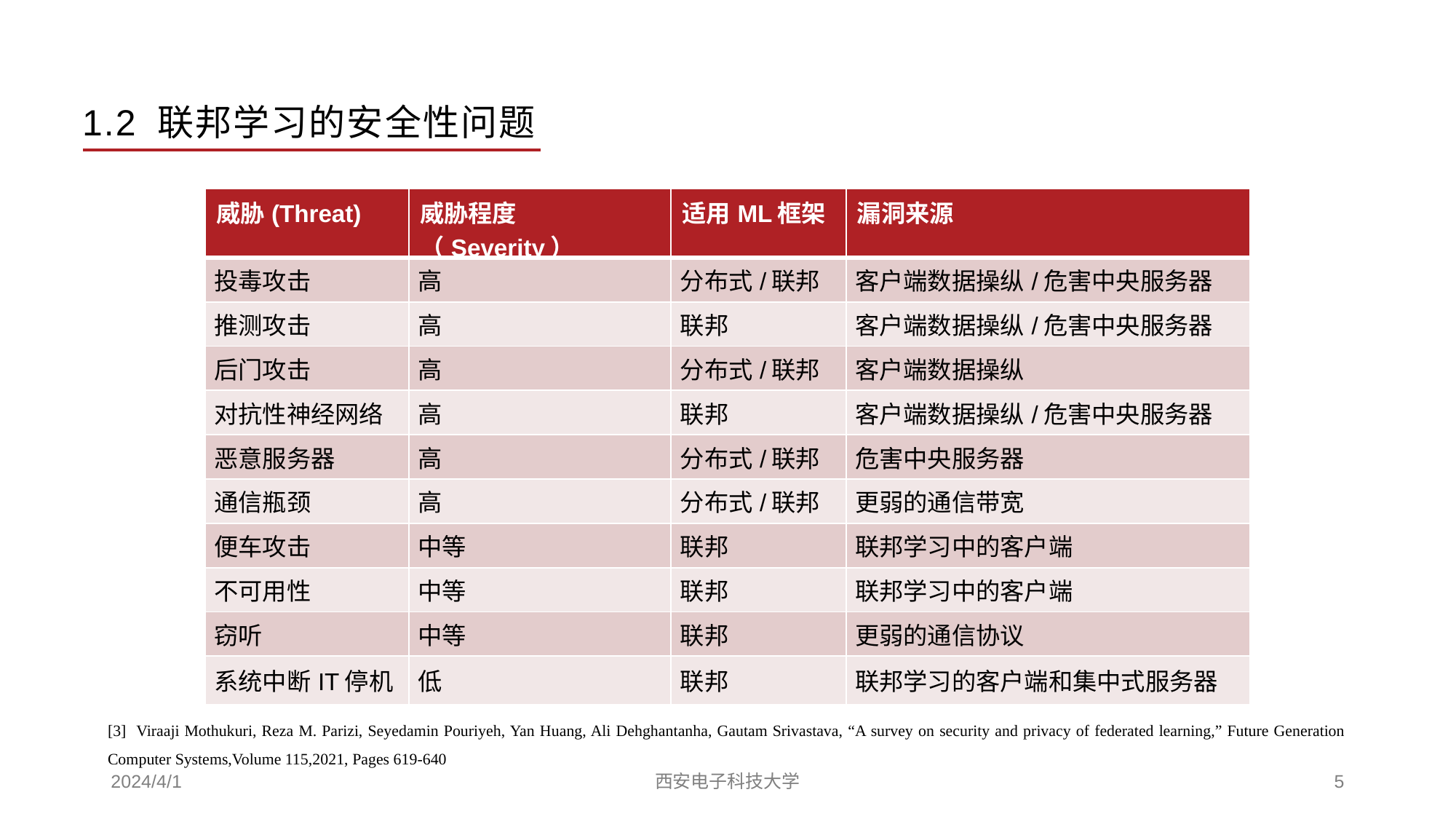

1.2 联邦学习的安全性问题
| 威胁(Threat) | 威胁程度（Severity） | 适用ML框架 | 漏洞来源 |
| --- | --- | --- | --- |
| 投毒攻击 | 高 | 分布式/联邦 | 客户端数据操纵/危害中央服务器 |
| 推测攻击 | 高 | 联邦 | 客户端数据操纵/危害中央服务器 |
| 后门攻击 | 高 | 分布式/联邦 | 客户端数据操纵 |
| 对抗性神经网络 | 高 | 联邦 | 客户端数据操纵/危害中央服务器 |
| 恶意服务器 | 高 | 分布式/联邦 | 危害中央服务器 |
| 通信瓶颈 | 高 | 分布式/联邦 | 更弱的通信带宽 |
| 便车攻击 | 中等 | 联邦 | 联邦学习中的客户端 |
| 不可用性 | 中等 | 联邦 | 联邦学习中的客户端 |
| 窃听 | 中等 | 联邦 | 更弱的通信协议 |
| 系统中断IT停机 | 低 | 联邦 | 联邦学习的客户端和集中式服务器 |
[3]  Viraaji Mothukuri, Reza M. Parizi, Seyedamin Pouriyeh, Yan Huang, Ali Dehghantanha, Gautam Srivastava, “A survey on security and privacy of federated learning,” Future Generation Computer Systems,Volume 115,2021, Pages 619-640
2024/4/1
西安电子科技大学
5